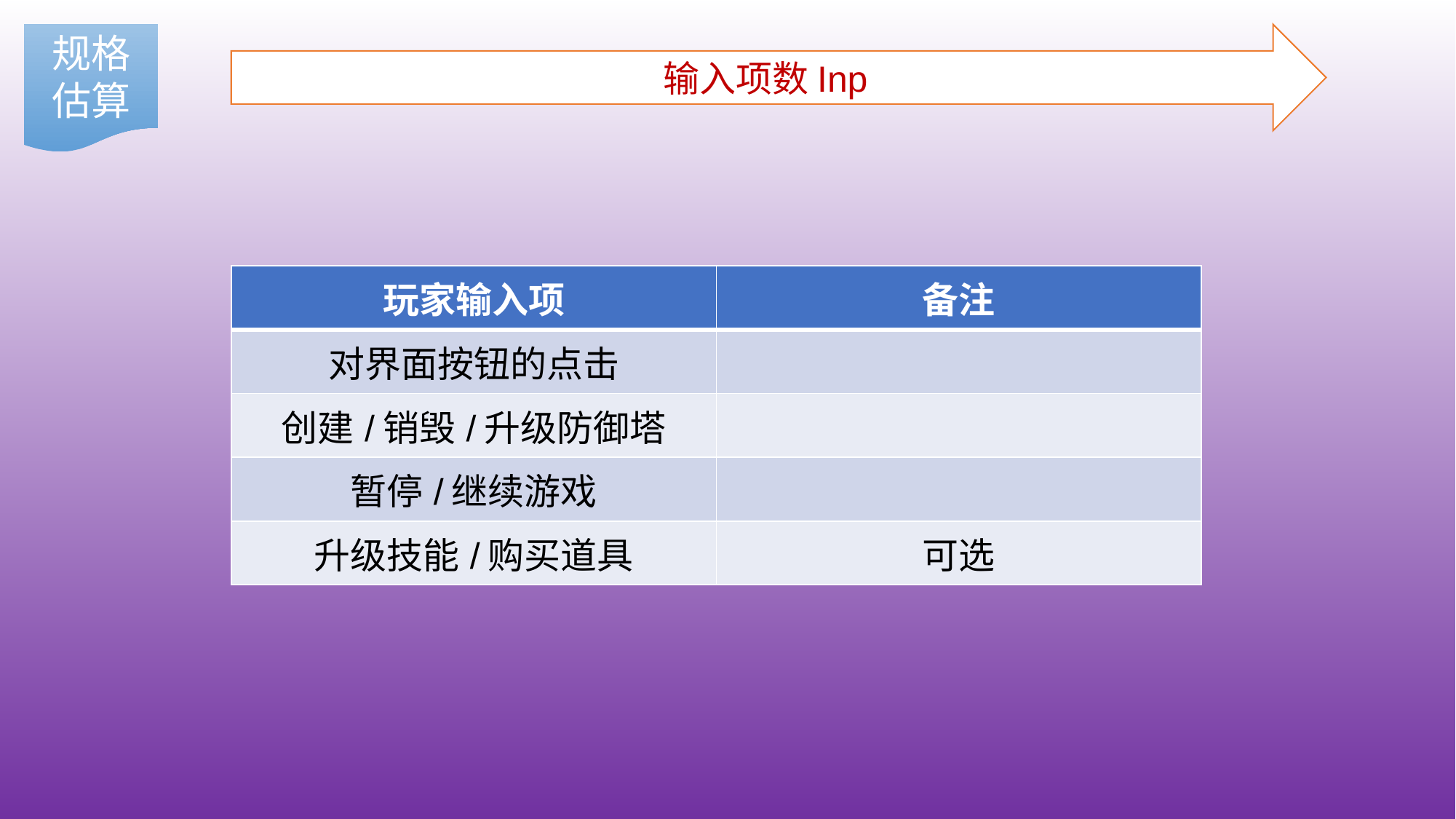

规格估算
输入项数Inp
| 玩家输入项 | 备注 |
| --- | --- |
| 对界面按钮的点击 |  |
| 创建/销毁/升级防御塔 |  |
| 暂停/继续游戏 |  |
| 升级技能/购买道具 | 可选 |